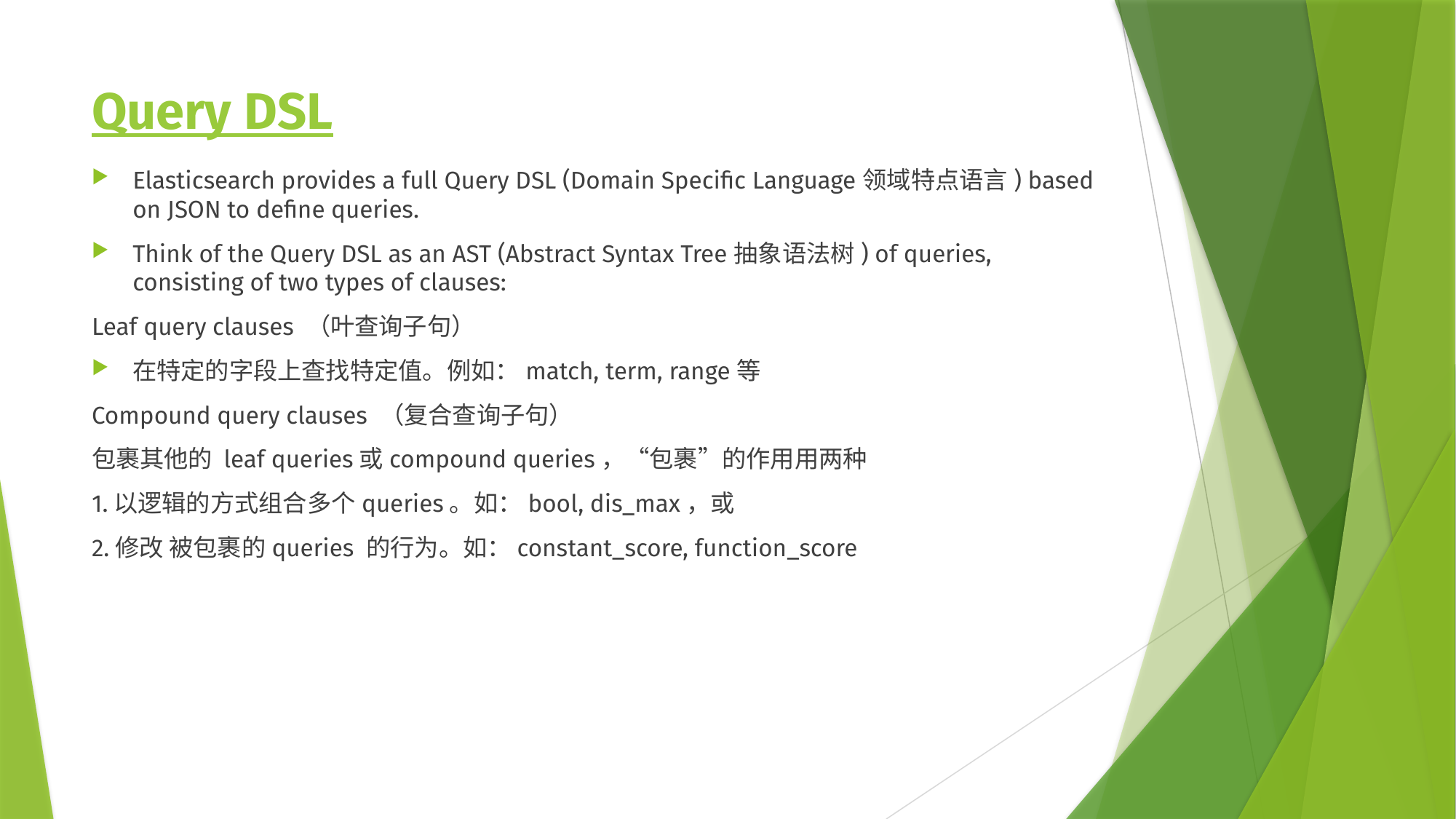

# Query DSL
Elasticsearch provides a full Query DSL (Domain Specific Language领域特点语言) based on JSON to define queries.
Think of the Query DSL as an AST (Abstract Syntax Tree抽象语法树) of queries, consisting of two types of clauses:
Leaf query clauses （叶查询子句）
在特定的字段上查找特定值。例如：match, term, range等
Compound query clauses （复合查询子句）
包裹其他的 leaf queries或compound queries，“包裹”的作用用两种
1.以逻辑的方式组合多个queries。如：bool, dis_max，或
2.修改 被包裹的queries 的行为。如：constant_score, function_score